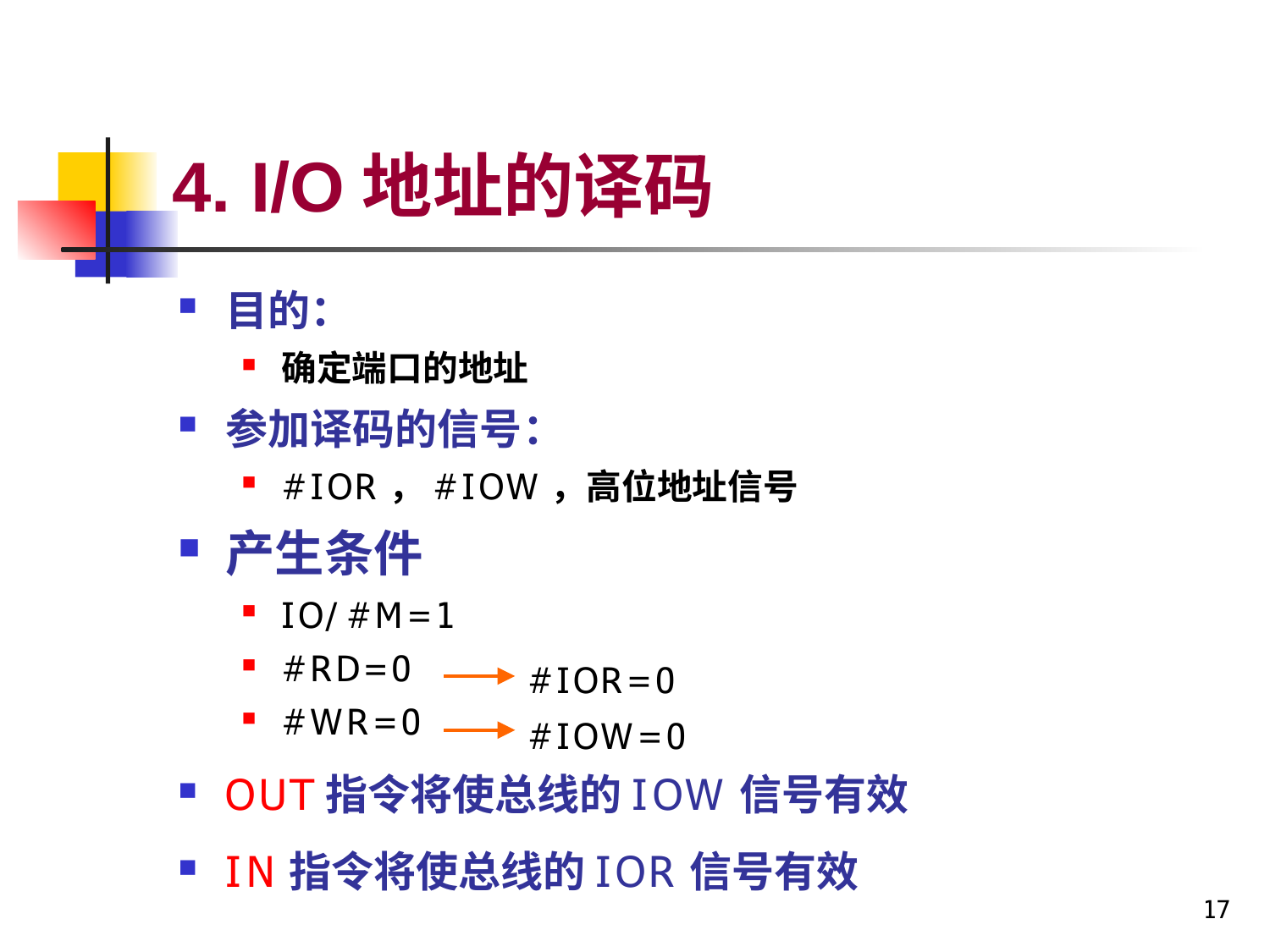

# 4. I/O地址的译码
目的：
确定端口的地址
参加译码的信号：
#IOR，#IOW，高位地址信号
产生条件
IO/#M=1
#RD=0
#WR=0
OUT指令将使总线的IOW信号有效
IN指令将使总线的IOR信号有效
#IOR=0
#IOW=0
17